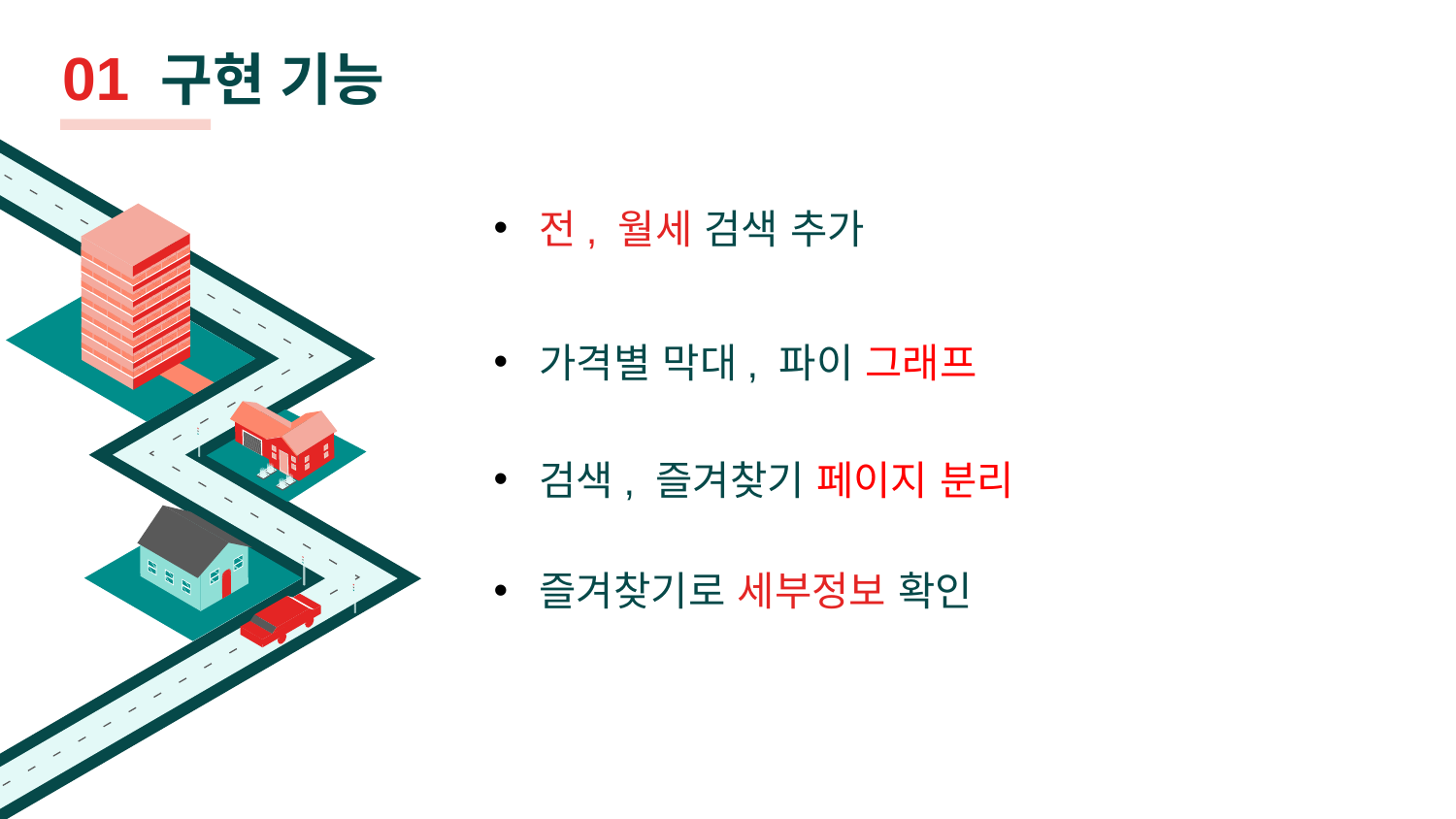

# 01 구현 기능

전, 월세 검색 추가
가격별 막대, 파이 그래프
검색, 즐겨찾기 페이지 분리
즐겨찾기로 세부정보 확인